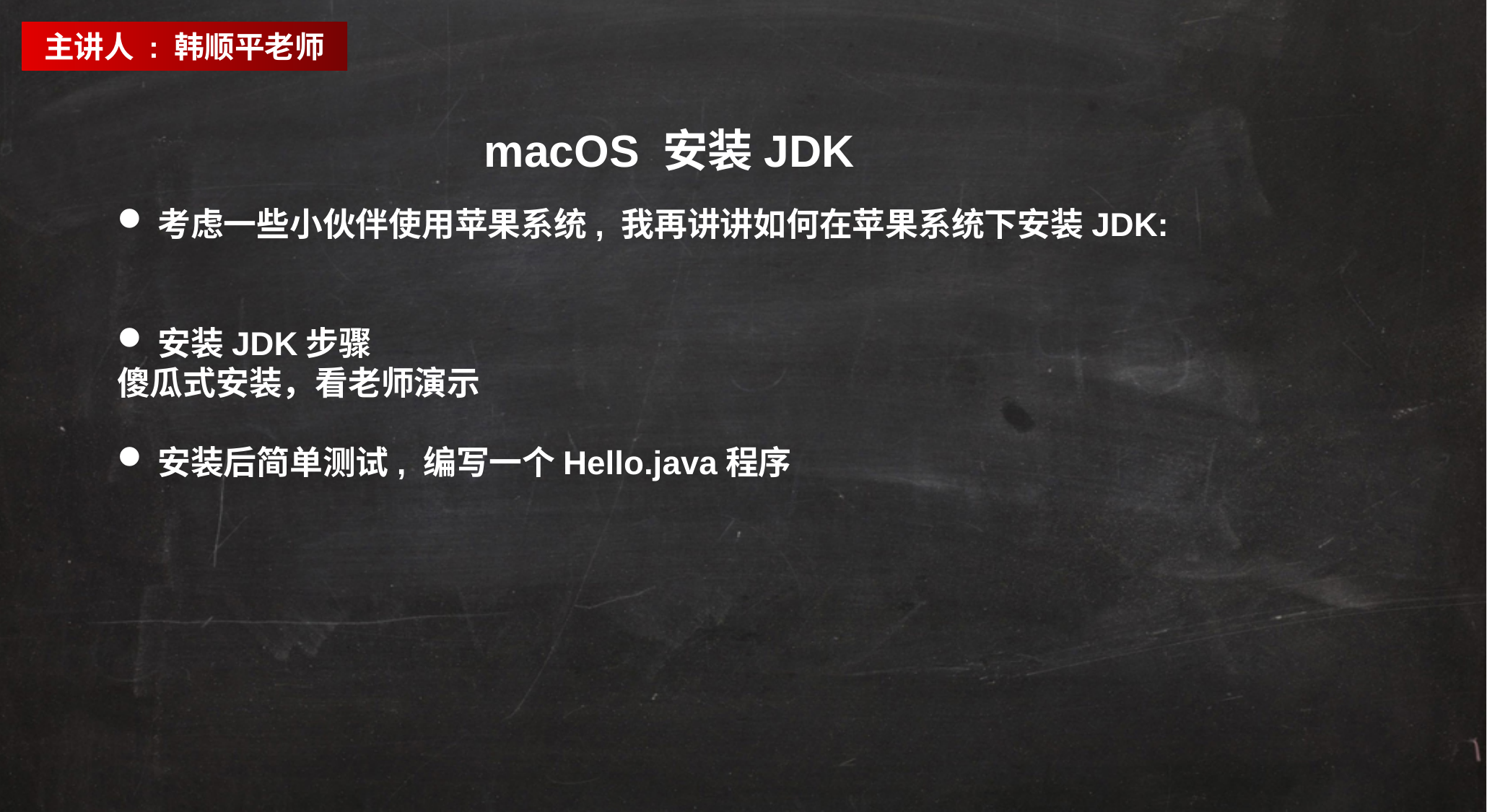

macOS 安装JDK

考虑一些小伙伴使用苹果系统, 我再讲讲如何在苹果系统下安装JDK:

安装JDK步骤
傻瓜式安装，看老师演示

安装后简单测试, 编写一个Hello.java程序